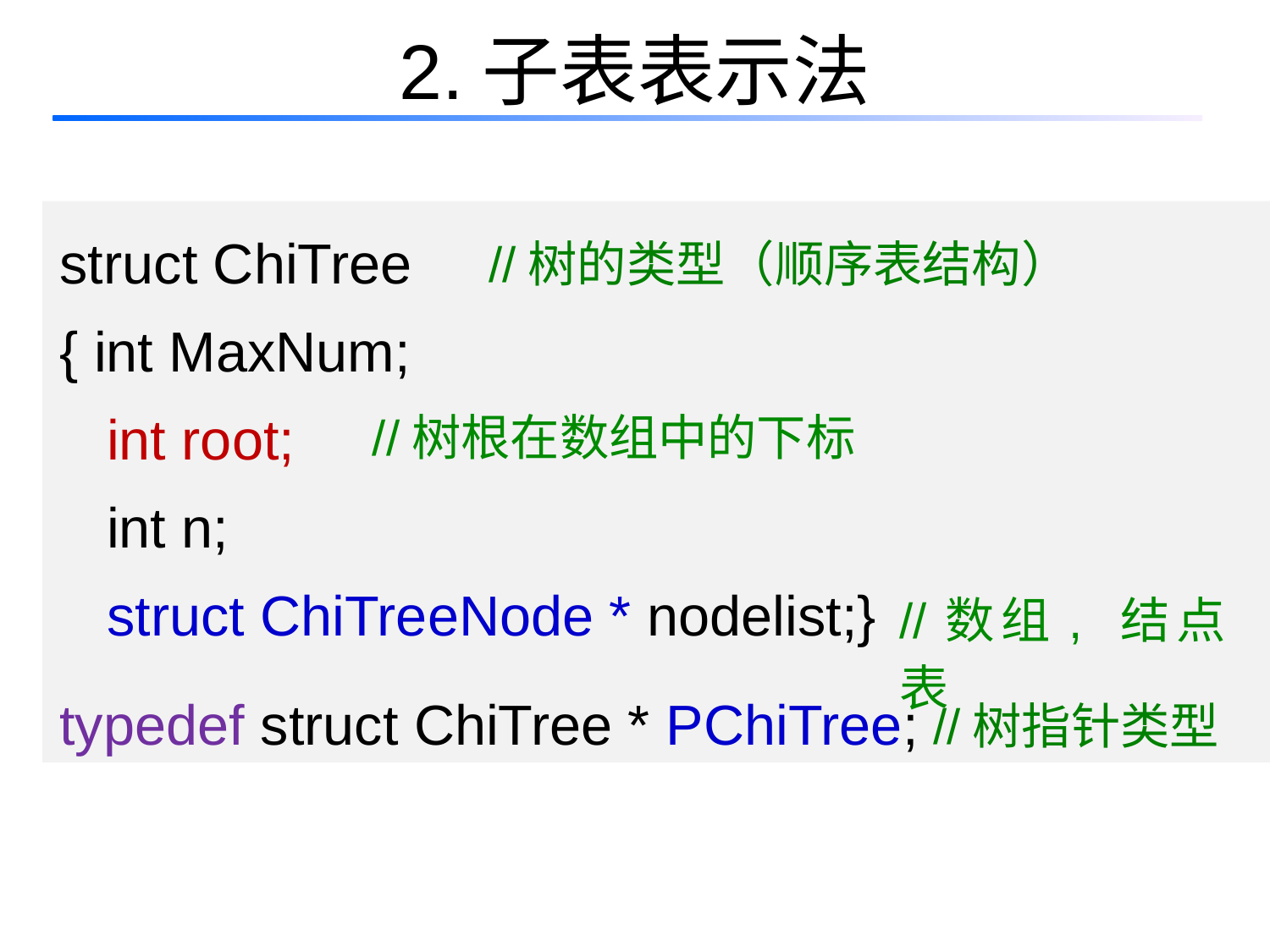

# 2.子表表示法

struct ChiTree
{ int MaxNum;
   int root;
   int n;
   struct ChiTreeNode * nodelist;}
typedef struct ChiTree * PChiTree;
//树的类型（顺序表结构）
//树根在数组中的下标
//数组, 结点表
//树指针类型